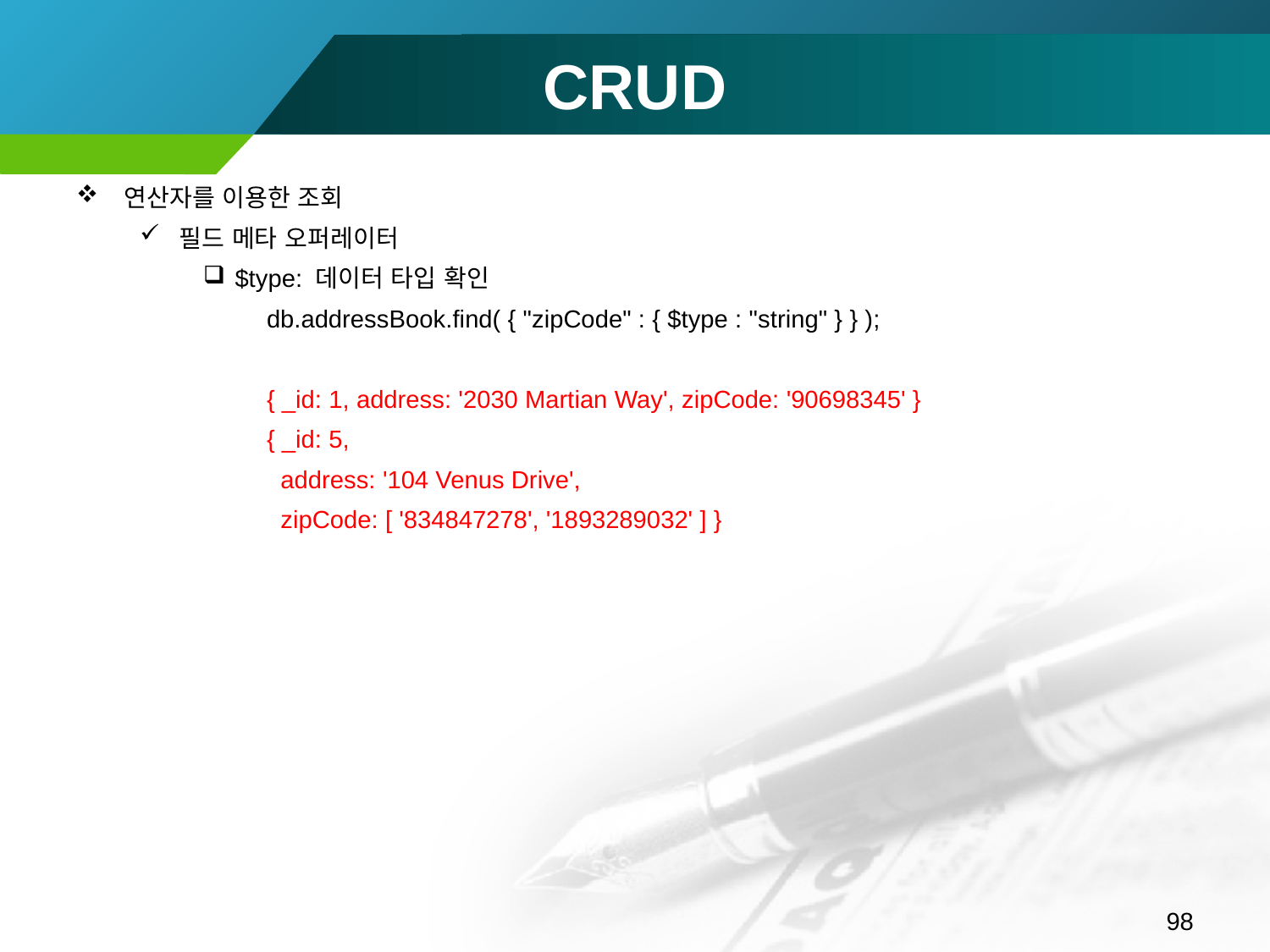

# CRUD
연산자를 이용한 조회
필드 메타 오퍼레이터
$type: 데이터 타입 확인
db.addressBook.find( { "zipCode" : { $type : "string" } } );

{ _id: 1, address: '2030 Martian Way', zipCode: '90698345' }
{ _id: 5,
  address: '104 Venus Drive',
  zipCode: [ '834847278', '1893289032' ] }
98